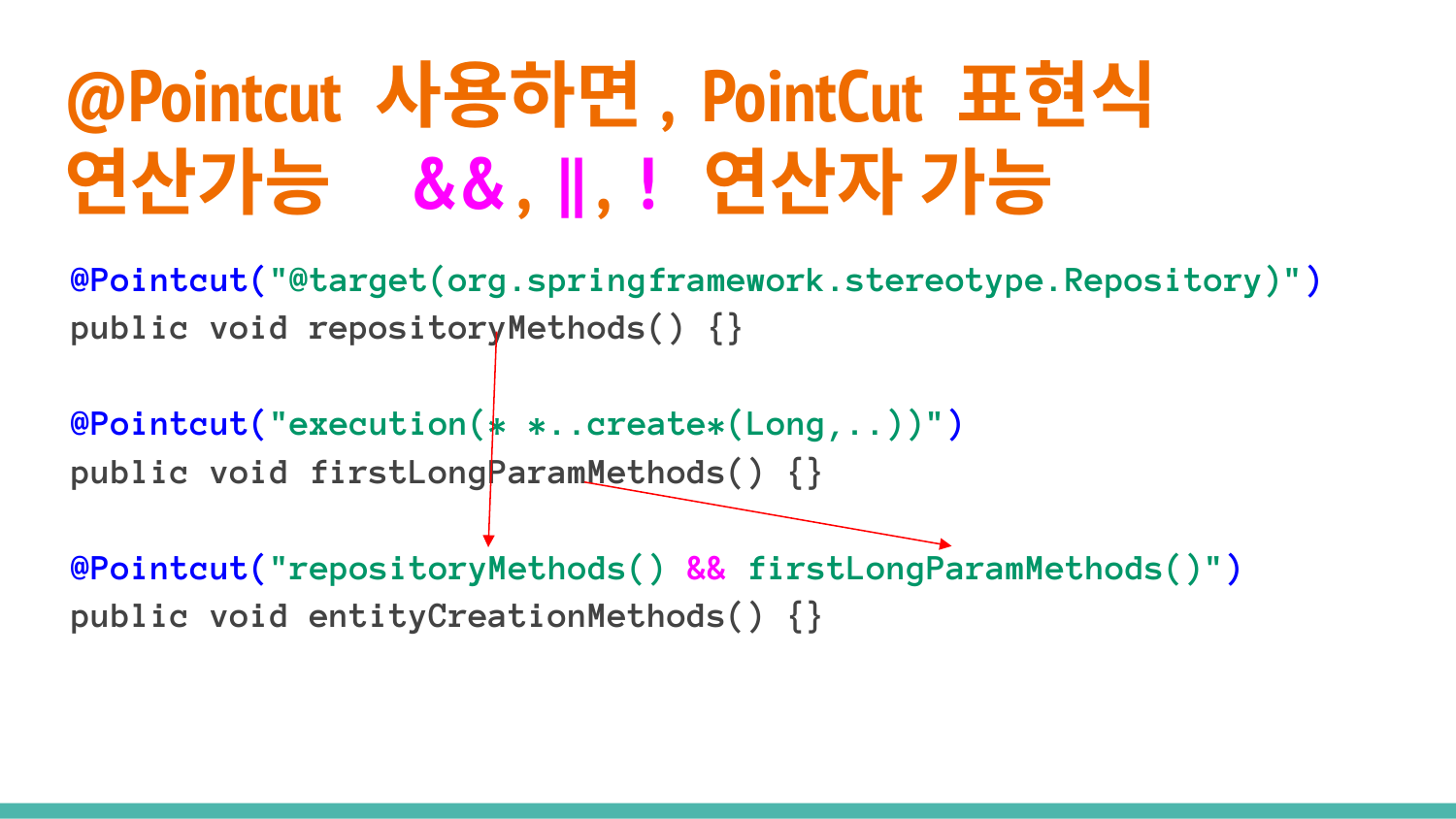

# @Pointcut 사용하면,  PointCut 표현식  연산가능    && ,  || ,  !  연산자 가능
@Pointcut("@target(org.springframework.stereotype.Repository)")
public void repositoryMethods() {}

@Pointcut("execution(* *..create*(Long,..))")
public void firstLongParamMethods() {}

@Pointcut("repositoryMethods() && firstLongParamMethods()")
public void entityCreationMethods() {}